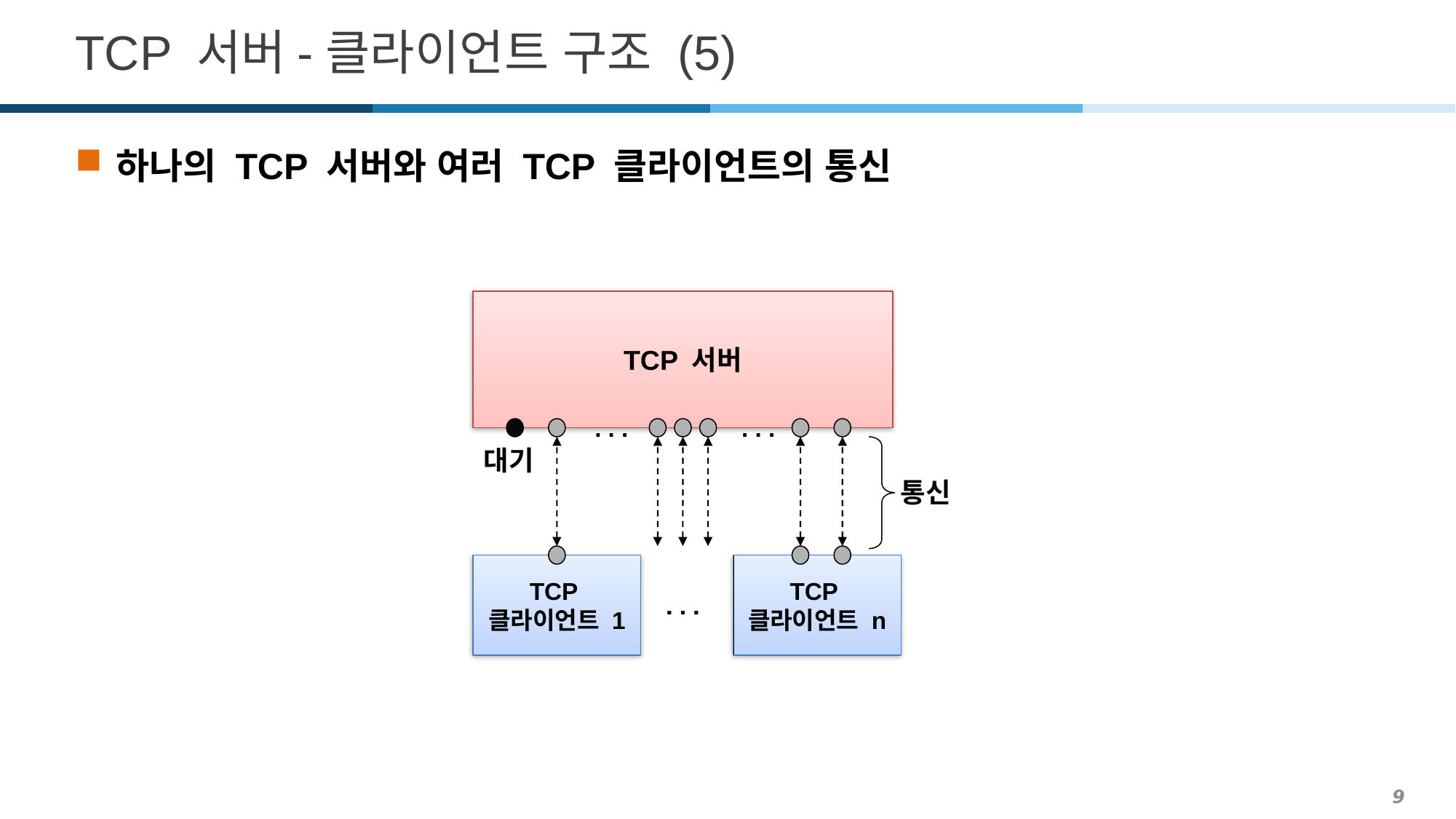

# TCP 서버-클라이언트 구조 (5)
하나의 TCP 서버와 여러 TCP 클라이언트의 통신
TCP 서버

. . .

. . .

대기

TCP
클라이언트 1

. . .
. . .
TCP
클라이언트 n

통신